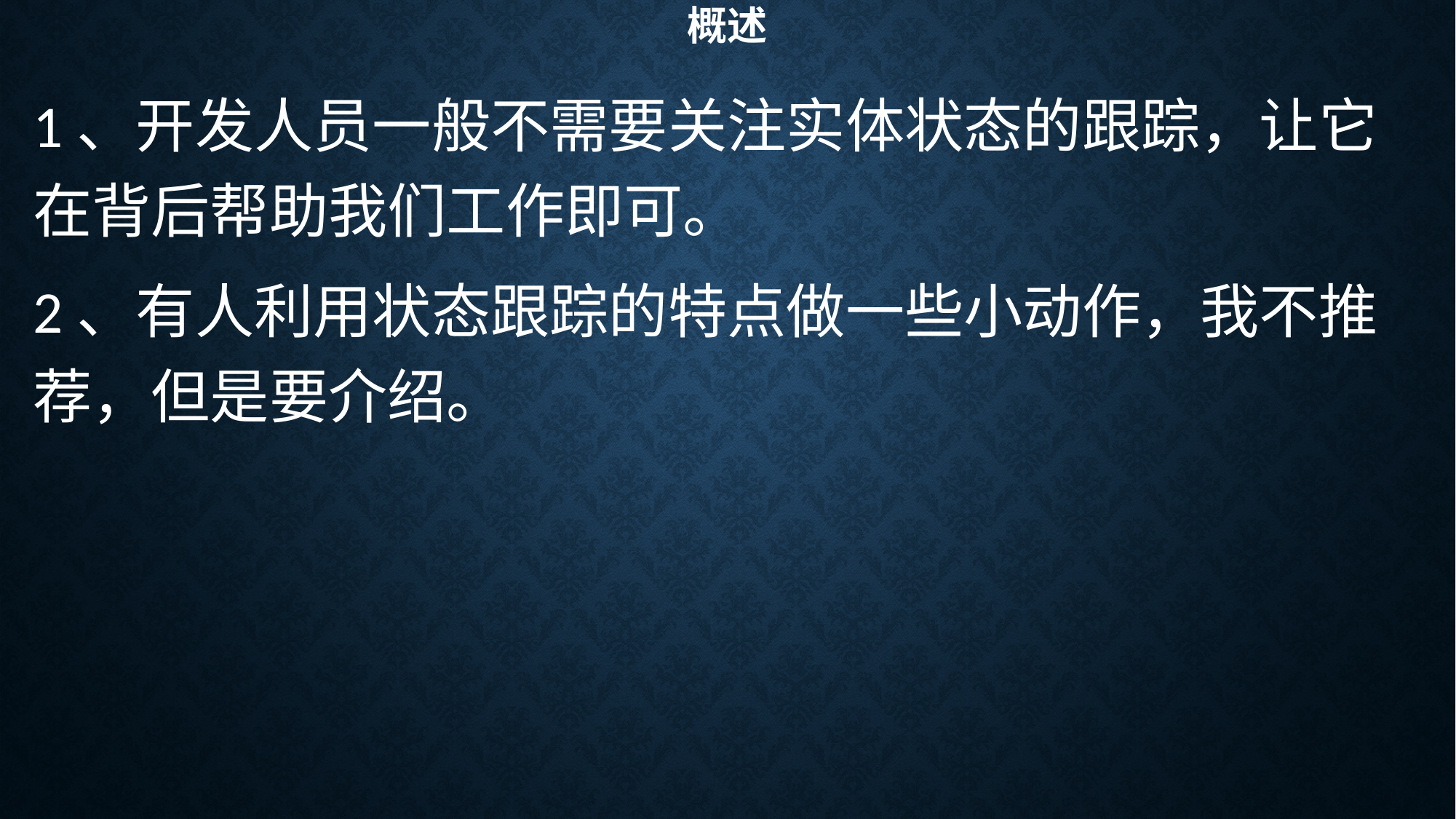

# 概述
1、开发人员一般不需要关注实体状态的跟踪，让它在背后帮助我们工作即可。
2、有人利用状态跟踪的特点做一些小动作，我不推荐，但是要介绍。